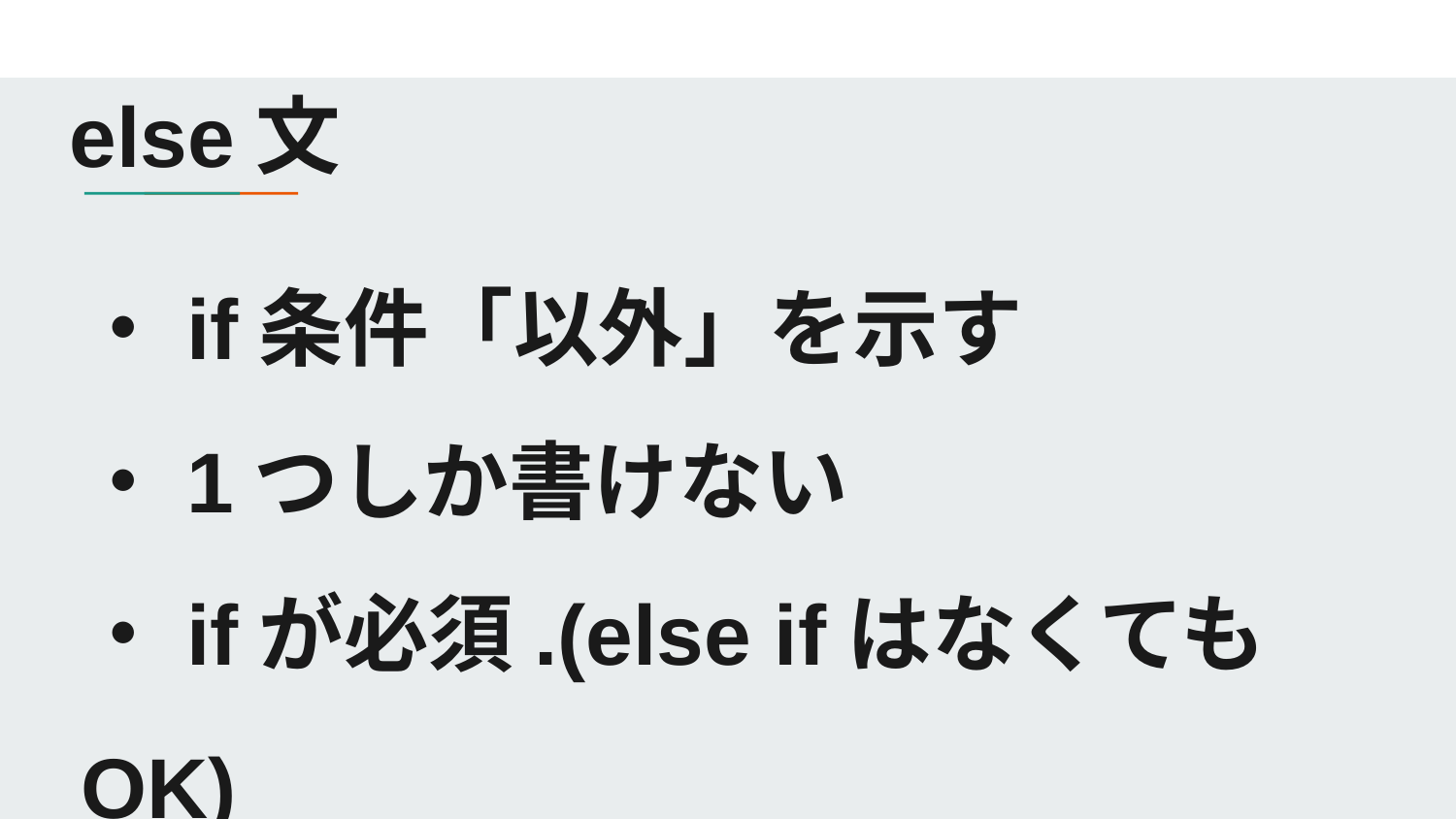

# else文
・if条件「以外」を示す
・1つしか書けない
・ifが必須.(else ifはなくてもOK)
・else文は必須ではない